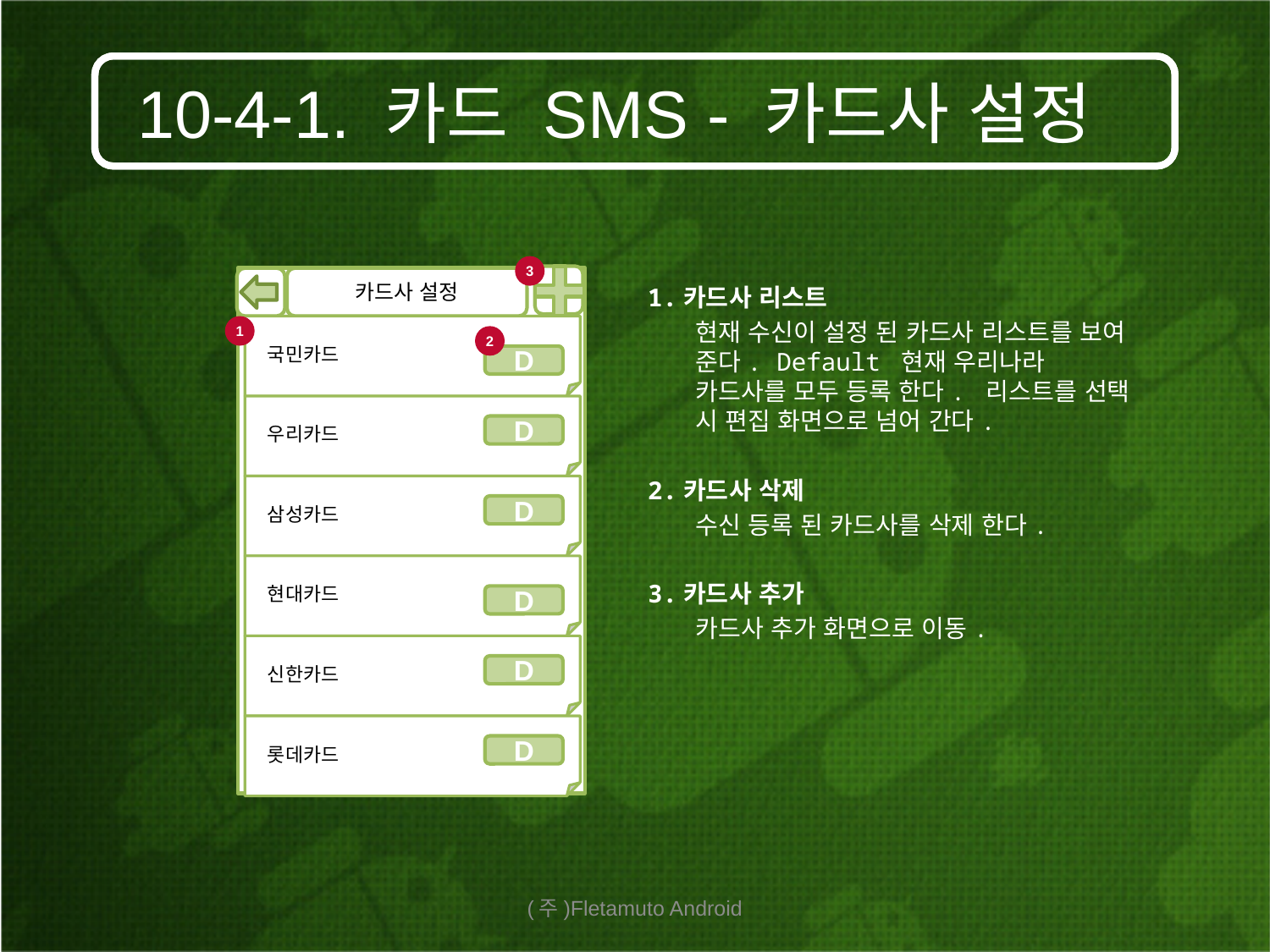

# 10-4-1. 카드 SMS - 카드사 설정
3

카드사 설정
1.카드사 리스트
	현재 수신이 설정 된 카드사 리스트를 보여 준다. Default 현재 우리나라 카드사를 모두 등록 한다. 리스트를 선택 시 편집 화면으로 넘어 간다.

2.카드사 삭제
 	수신 등록 된 카드사를 삭제 한다.

3.카드사 추가
 	카드사 추가 화면으로 이동.

1

2
국민카드
D

우리카드
D

삼성카드
D

현대카드
D

신한카드
D

롯데카드
D
(주)Fletamuto Android